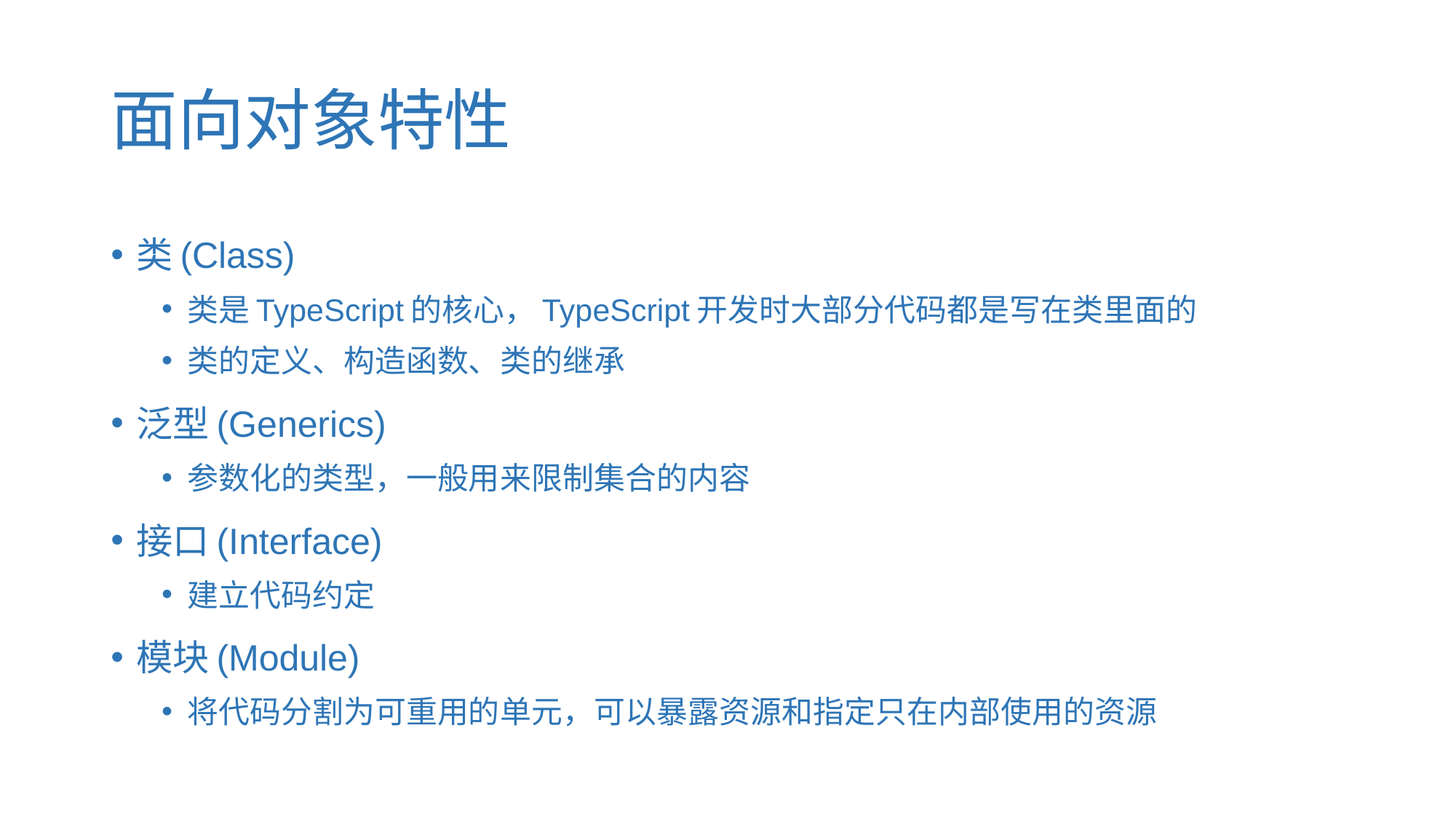

# 面向对象特性
类(Class)
类是TypeScript的核心，TypeScript开发时大部分代码都是写在类里面的
类的定义、构造函数、类的继承
泛型(Generics)
参数化的类型，一般用来限制集合的内容
接口(Interface)
建立代码约定
模块(Module)
将代码分割为可重用的单元，可以暴露资源和指定只在内部使用的资源